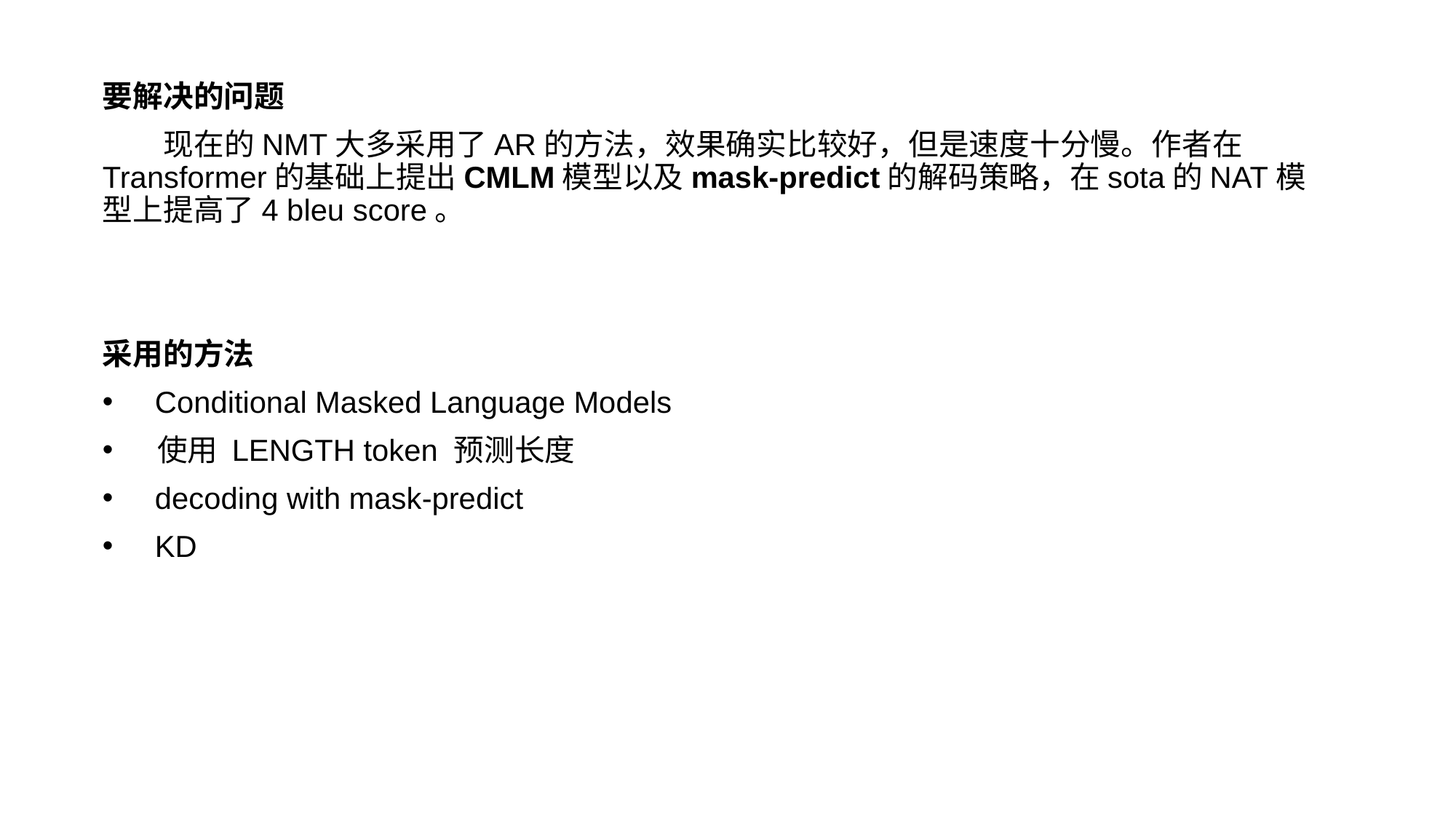

要解决的问题
        现在的NMT大多采用了AR的方法，效果确实比较好，但是速度十分慢。作者在Transformer的基础上提出CMLM模型以及mask-predict的解码策略，在sota的NAT模型上提高了4 bleu score。

采用的方法
   Conditional Masked Language Models
   使用 LENGTH token 预测长度
   decoding with mask-predict
   KD